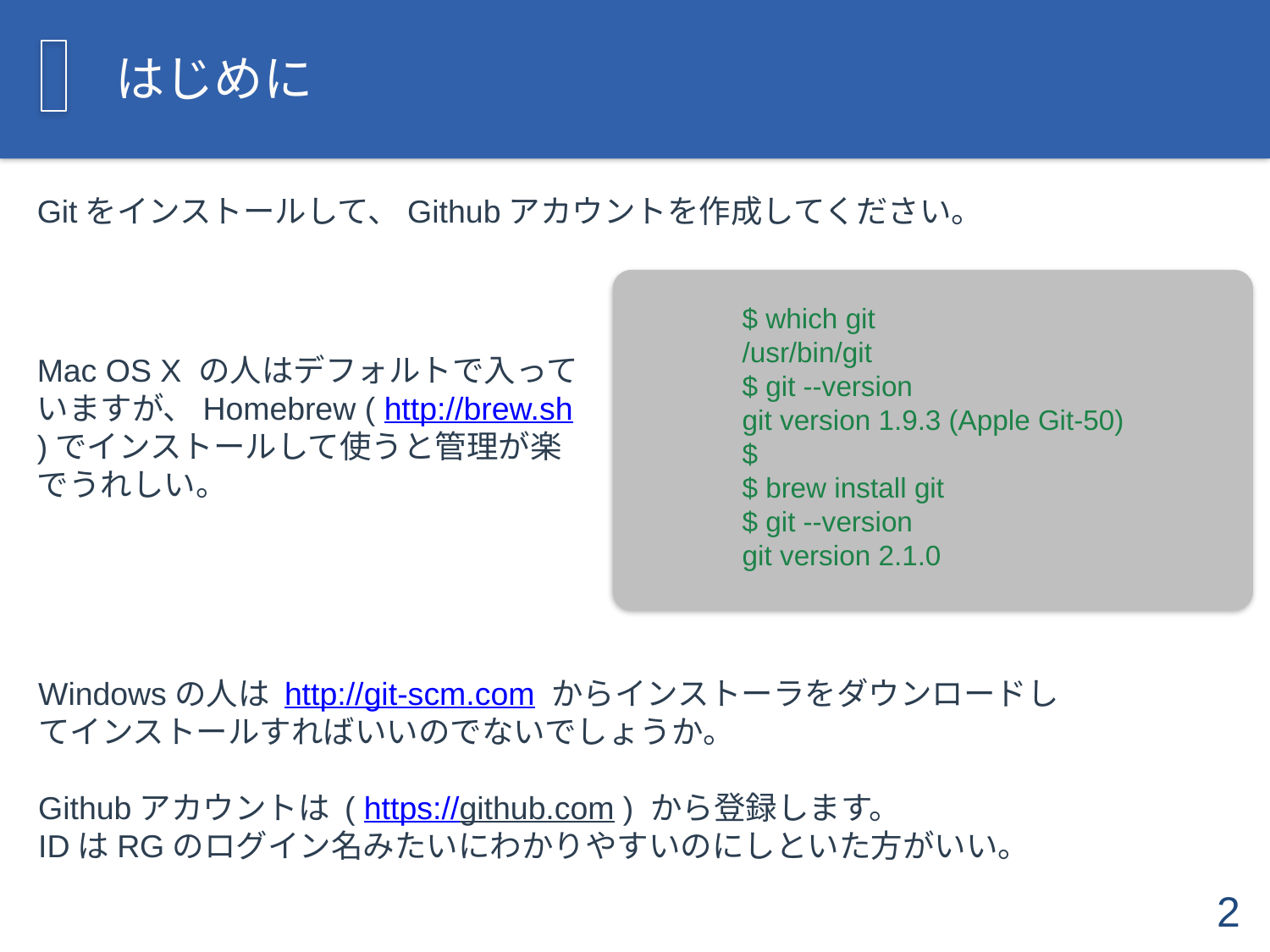

# はじめに
Gitをインストールして、Githubアカウントを作成してください。

$ which git
/usr/bin/git
$ git --version
git version 1.9.3 (Apple Git-50)
$
$ brew install git
$ git --version
git version 2.1.0
Mac OS X の人はデフォルトで入っていますが、Homebrew ( http://brew.sh )でインストールして使うと管理が楽でうれしい。
Windowsの人は http://git-scm.com からインストーラをダウンロードしてインストールすればいいのでないでしょうか。

Githubアカウントは ( https://github.com ) から登録します。
IDはRGのログイン名みたいにわかりやすいのにしといた方がいい。
2